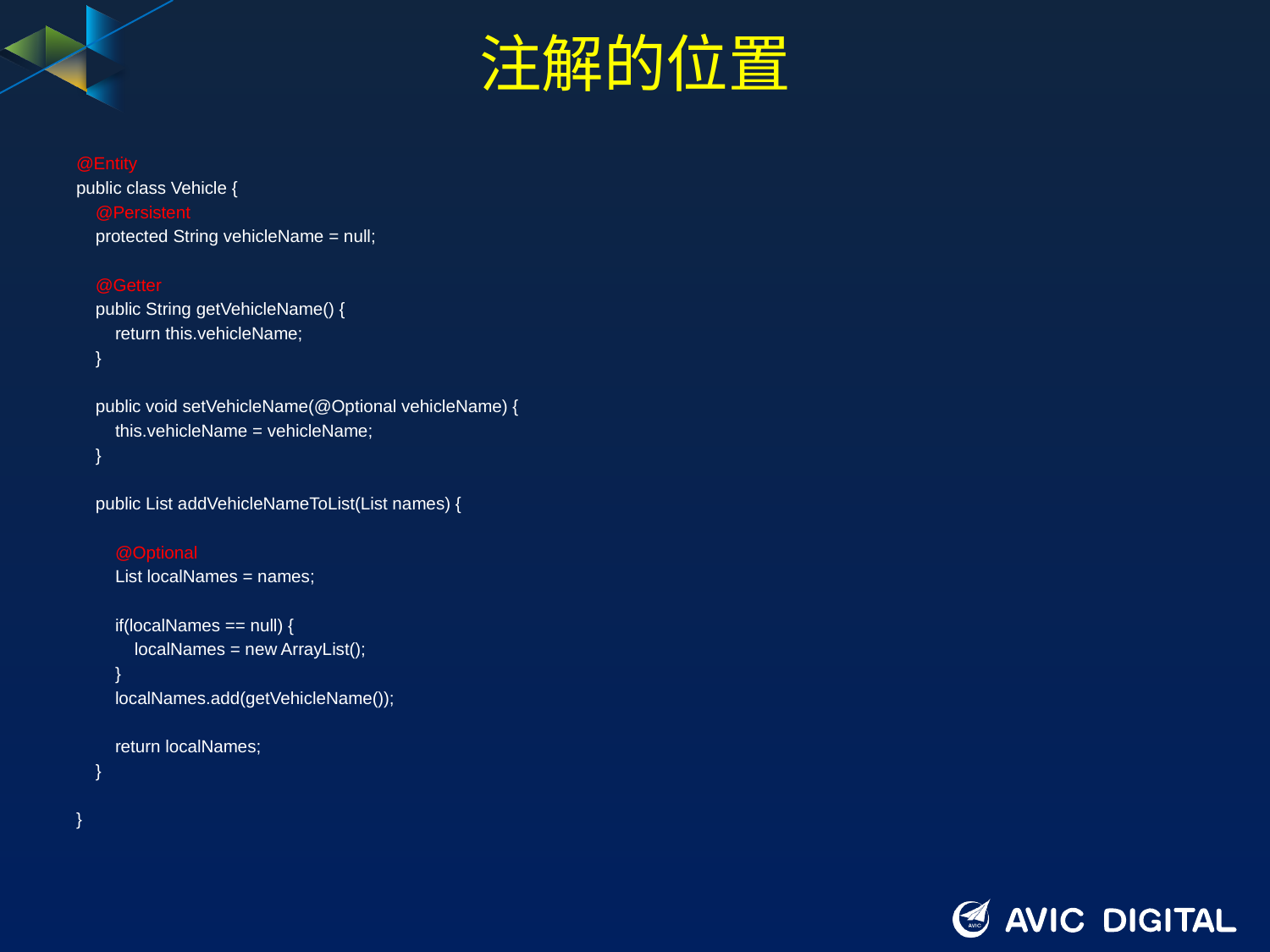

# 注解的位置
@Entity
public class Vehicle {
    @Persistent
    protected String vehicleName = null;

    @Getter
    public String getVehicleName() {
        return this.vehicleName;
    }

    public void setVehicleName(@Optional vehicleName) {
        this.vehicleName = vehicleName;
    }

    public List addVehicleNameToList(List names) {

        @Optional
        List localNames = names;

        if(localNames == null) {
            localNames = new ArrayList();
        }
        localNames.add(getVehicleName());

        return localNames;
    }

}